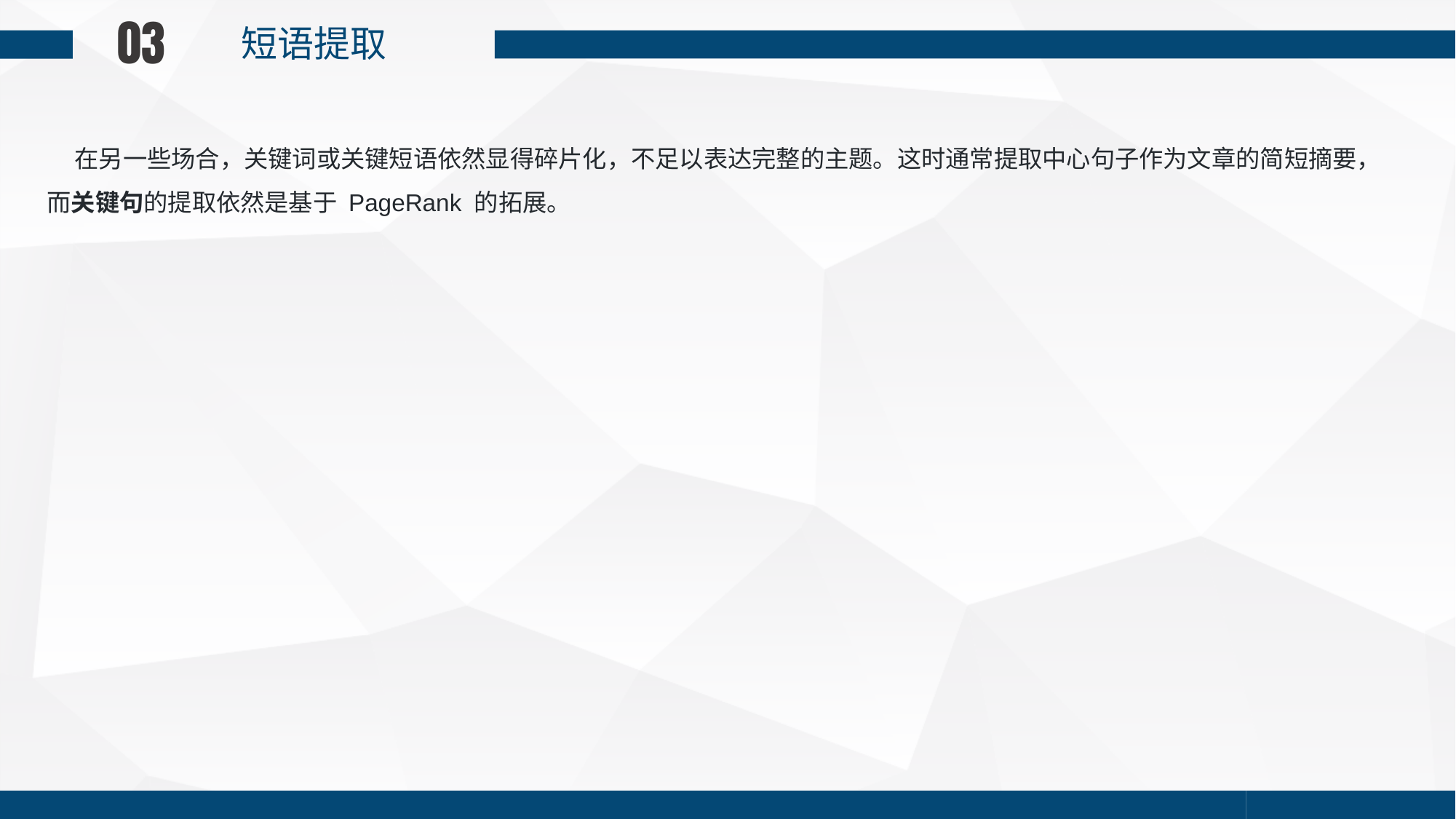

03
 短语提取

    在另一些场合，关键词或关键短语依然显得碎片化，不足以表达完整的主题。这时通常提取中心句子作为文章的简短摘要，而关键句的提取依然是基于 PageRank 的拓展。